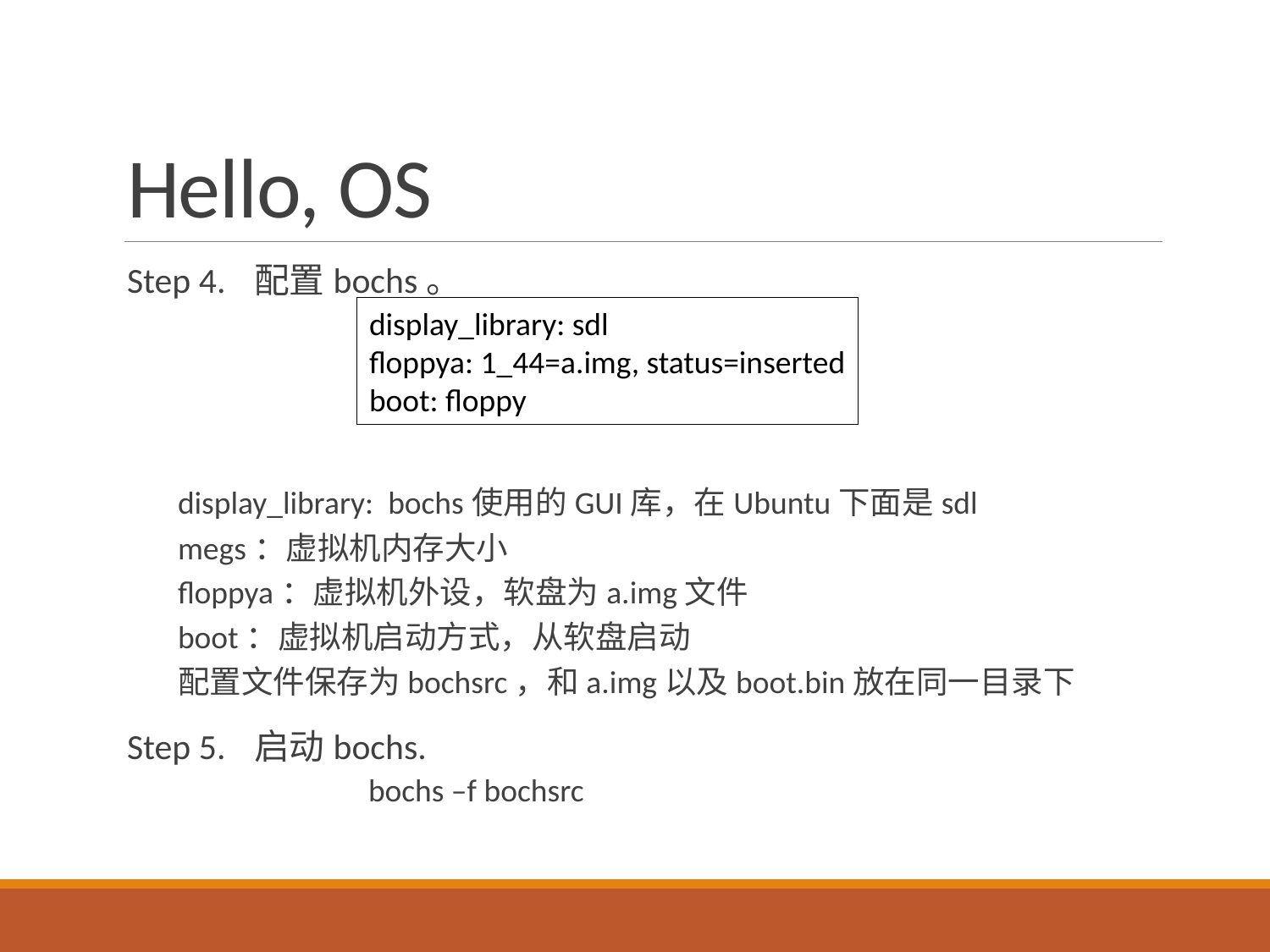

# Hello, OS
Step 4.	配置bochs。

display_library:  bochs使用的GUI库，在Ubuntu下面是sdl
megs：虚拟机内存大小
floppya：虚拟机外设，软盘为a.img文件
boot：虚拟机启动方式，从软盘启动
配置文件保存为bochsrc，和a.img以及boot.bin放在同一目录下
Step 5.	启动bochs.
		bochs –f bochsrc

display_library: sdl
floppya: 1_44=a.img, status=inserted
boot: floppy